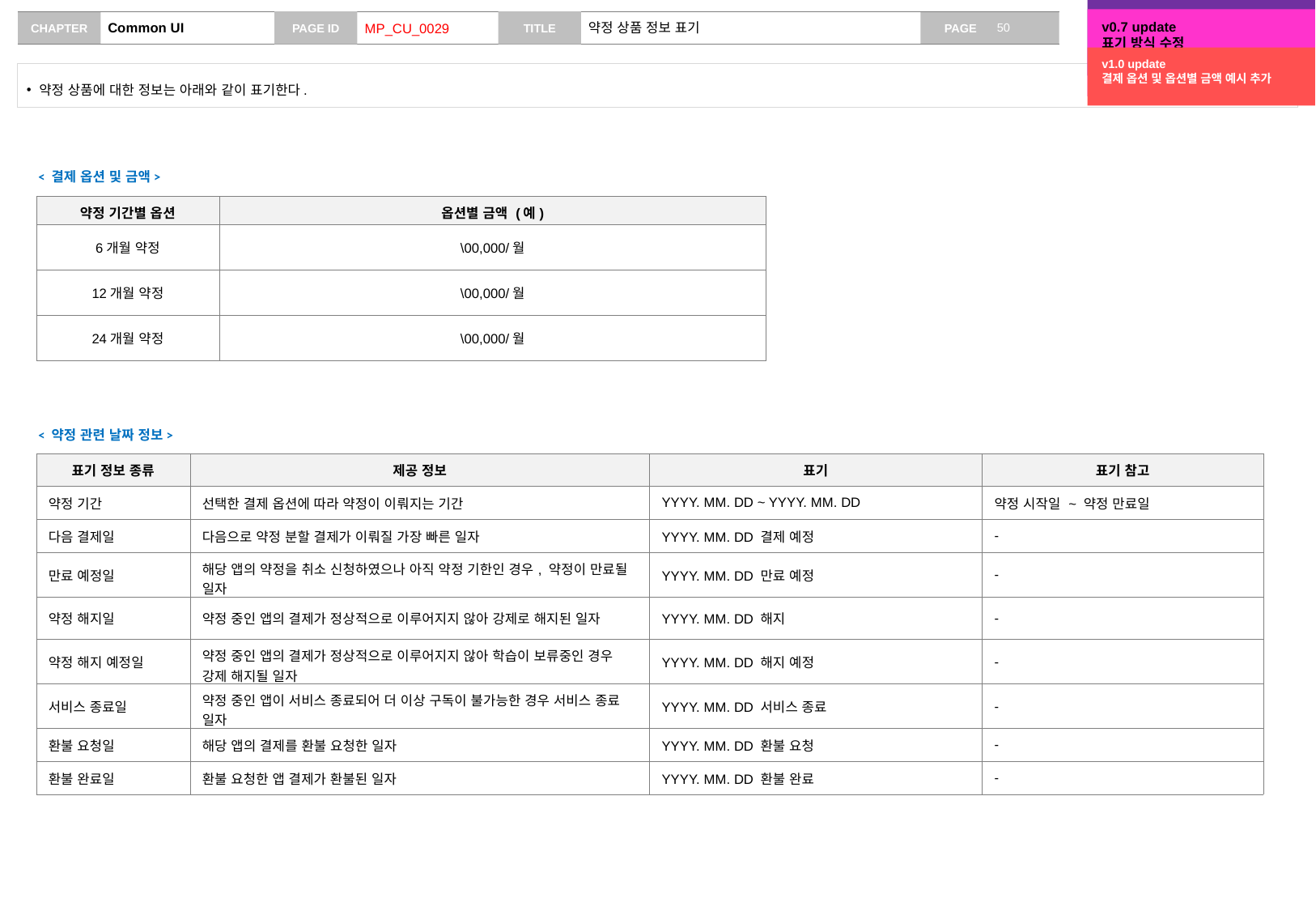

v0.6 update
약정 상품 케이스 추가
v0.7 update
표기 방식 수정
# Common UI
MP_CU_0029
약정 상품 정보 표기
v1.0 update
결제 옵션 및 옵션별 금액 예시 추가

약정 상품에 대한 정보는 아래와 같이 표기한다.
< 결제 옵션 및 금액>
| 약정 기간별 옵션 | 옵션별 금액 (예) |
| --- | --- |
| 6개월 약정 | \00,000/월 |
| 12개월 약정 | \00,000/월 |
| 24개월 약정 | \00,000/월 |
< 약정 관련 날짜 정보>
| 표기 정보 종류 | 제공 정보 | 표기 | 표기 참고 |
| --- | --- | --- | --- |
| 약정 기간 | 선택한 결제 옵션에 따라 약정이 이뤄지는 기간 | YYYY. MM. DD ~ YYYY. MM. DD | 약정 시작일 ~ 약정 만료일 |
| 다음 결제일 | 다음으로 약정 분할 결제가 이뤄질 가장 빠른 일자 | YYYY. MM. DD 결제 예정 | - |
| 만료 예정일 | 해당 앱의 약정을 취소 신청하였으나 아직 약정 기한인 경우, 약정이 만료될 일자 | YYYY. MM. DD 만료 예정 | - |
| 약정 해지일 | 약정 중인 앱의 결제가 정상적으로 이루어지지 않아 강제로 해지된 일자 | YYYY. MM. DD 해지 | - |
| 약정 해지 예정일 | 약정 중인 앱의 결제가 정상적으로 이루어지지 않아 학습이 보류중인 경우 강제 해지될 일자 | YYYY. MM. DD 해지 예정 | - |
| 서비스 종료일 | 약정 중인 앱이 서비스 종료되어 더 이상 구독이 불가능한 경우 서비스 종료 일자 | YYYY. MM. DD 서비스 종료 | - |
| 환불 요청일 | 해당 앱의 결제를 환불 요청한 일자 | YYYY. MM. DD 환불 요청 | - |
| 환불 완료일 | 환불 요청한 앱 결제가 환불된 일자 | YYYY. MM. DD 환불 완료 | - |